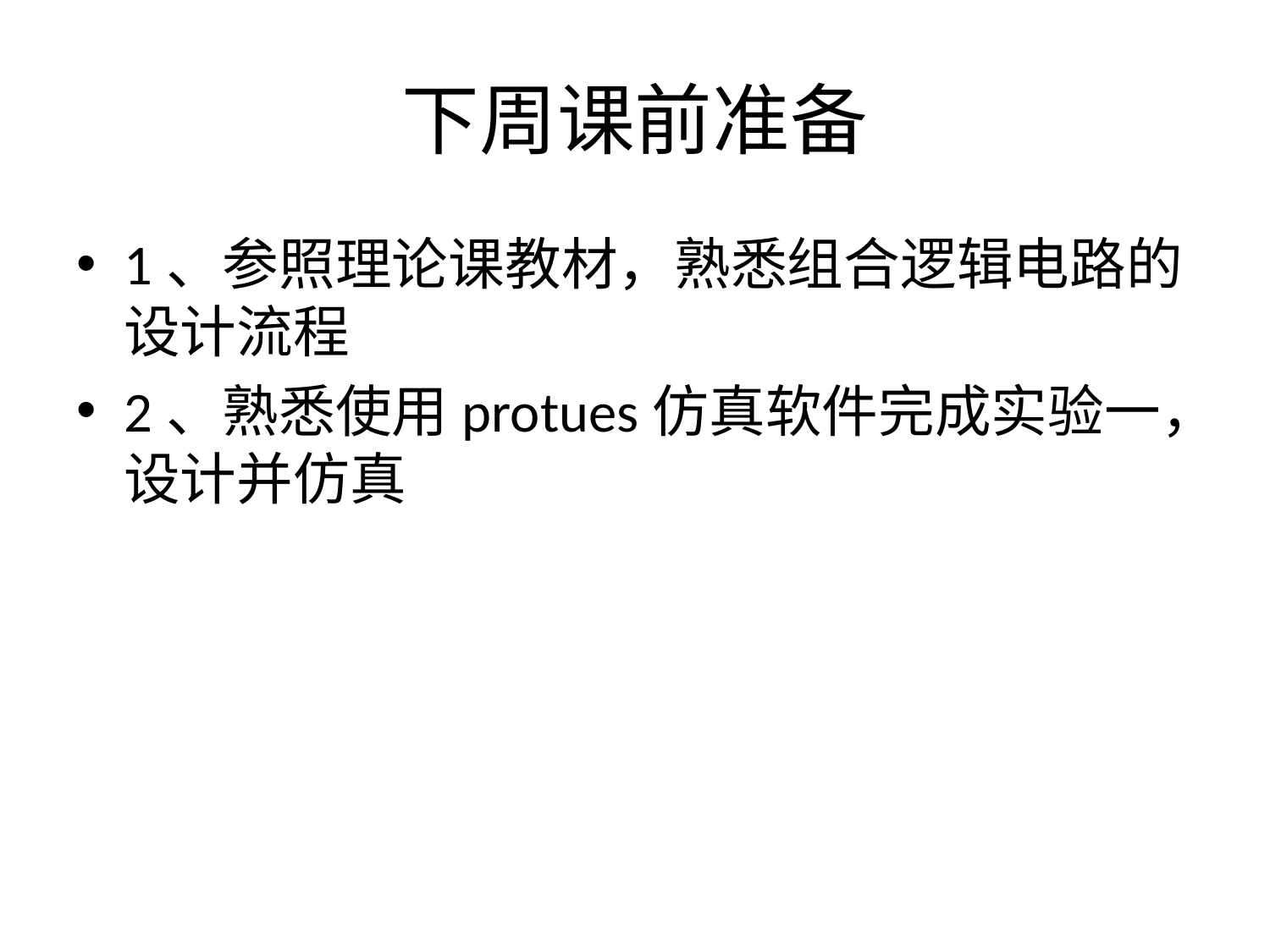

# 下周课前准备
1、参照理论课教材，熟悉组合逻辑电路的设计流程
2、熟悉使用protues仿真软件完成实验一，设计并仿真